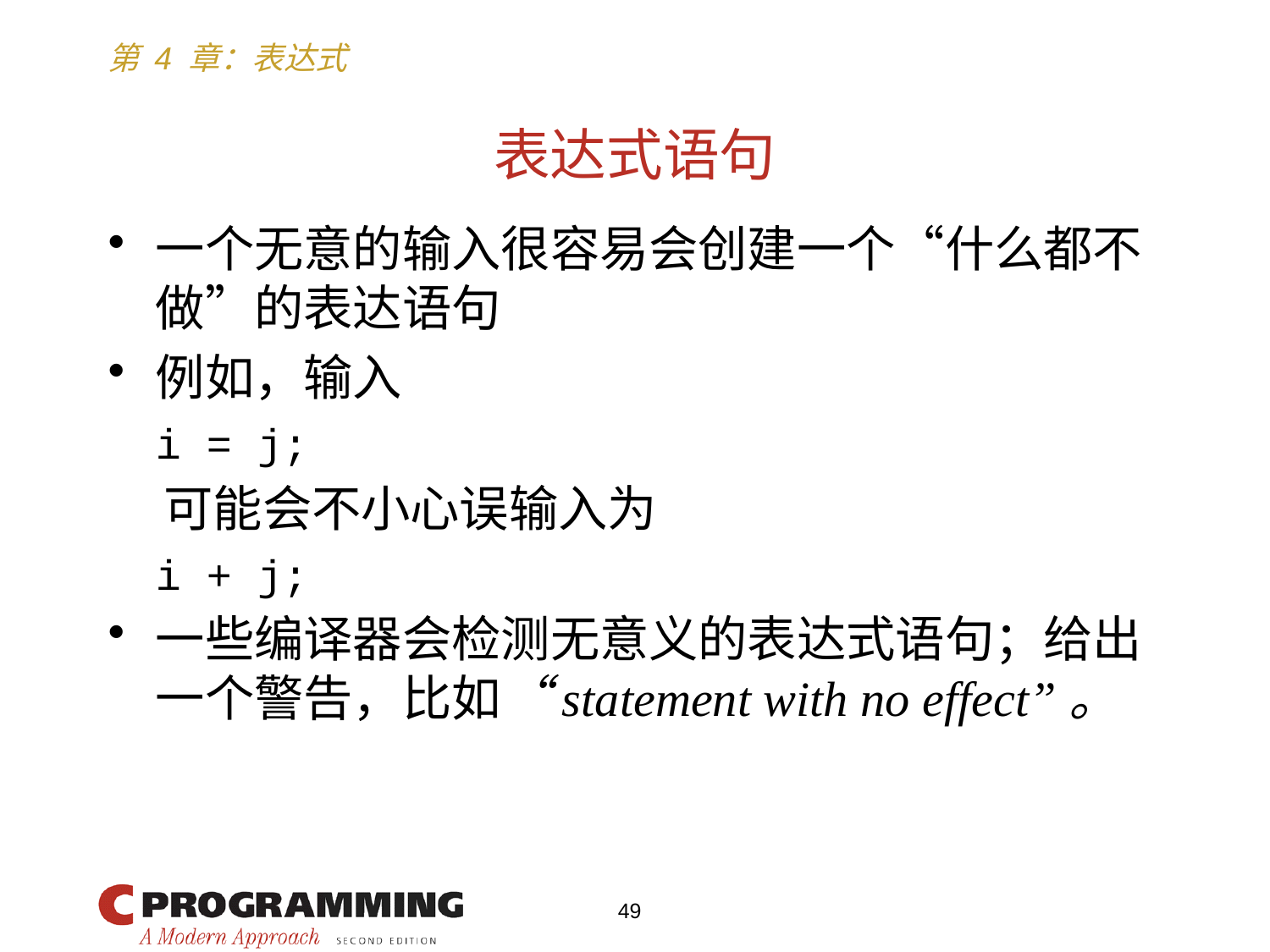

# 表达式语句
一个无意的输入很容易会创建一个“什么都不做”的表达语句
例如，输入
	i = j;
    可能会不小心误输入为
	i + j;
一些编译器会检测无意义的表达式语句；给出一个警告，比如“statement with no effect”。

49